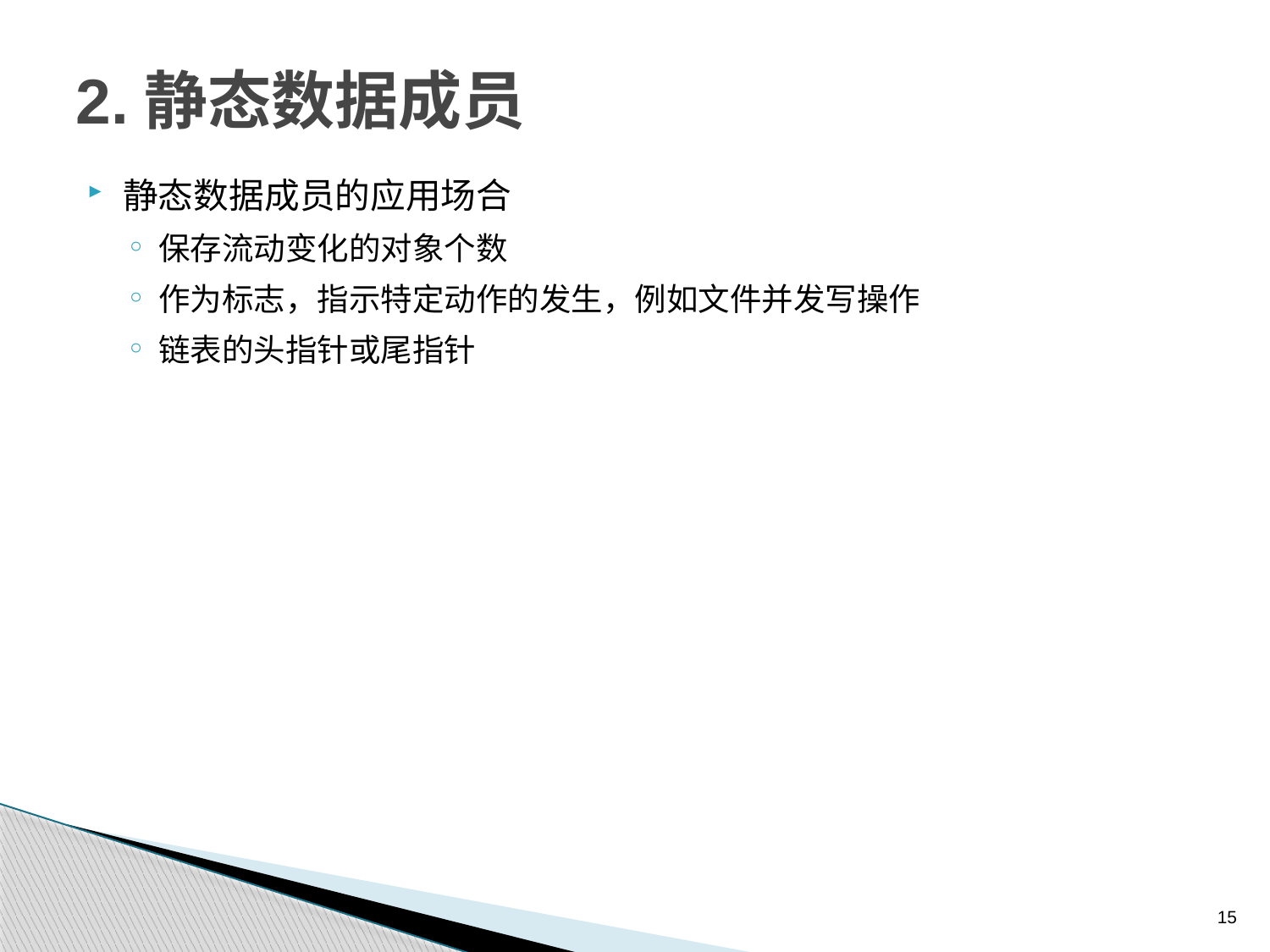

# 2.静态数据成员
静态数据成员的应用场合
保存流动变化的对象个数
作为标志，指示特定动作的发生，例如文件并发写操作
链表的头指针或尾指针

15